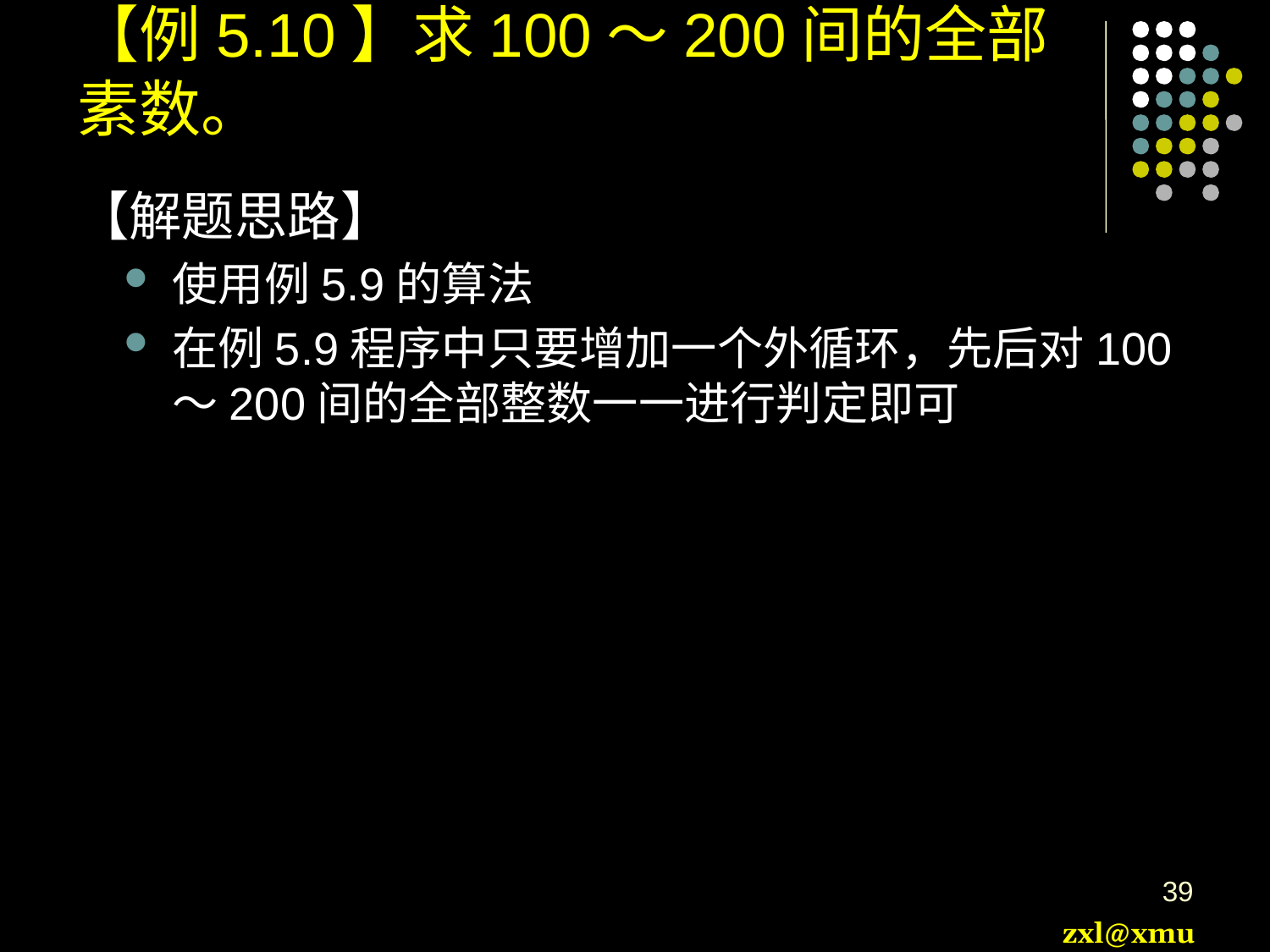

# 【例5.10】求100～200间的全部素数。
【解题思路】
使用例5.9的算法
在例5.9程序中只要增加一个外循环，先后对100～200间的全部整数一一进行判定即可

39